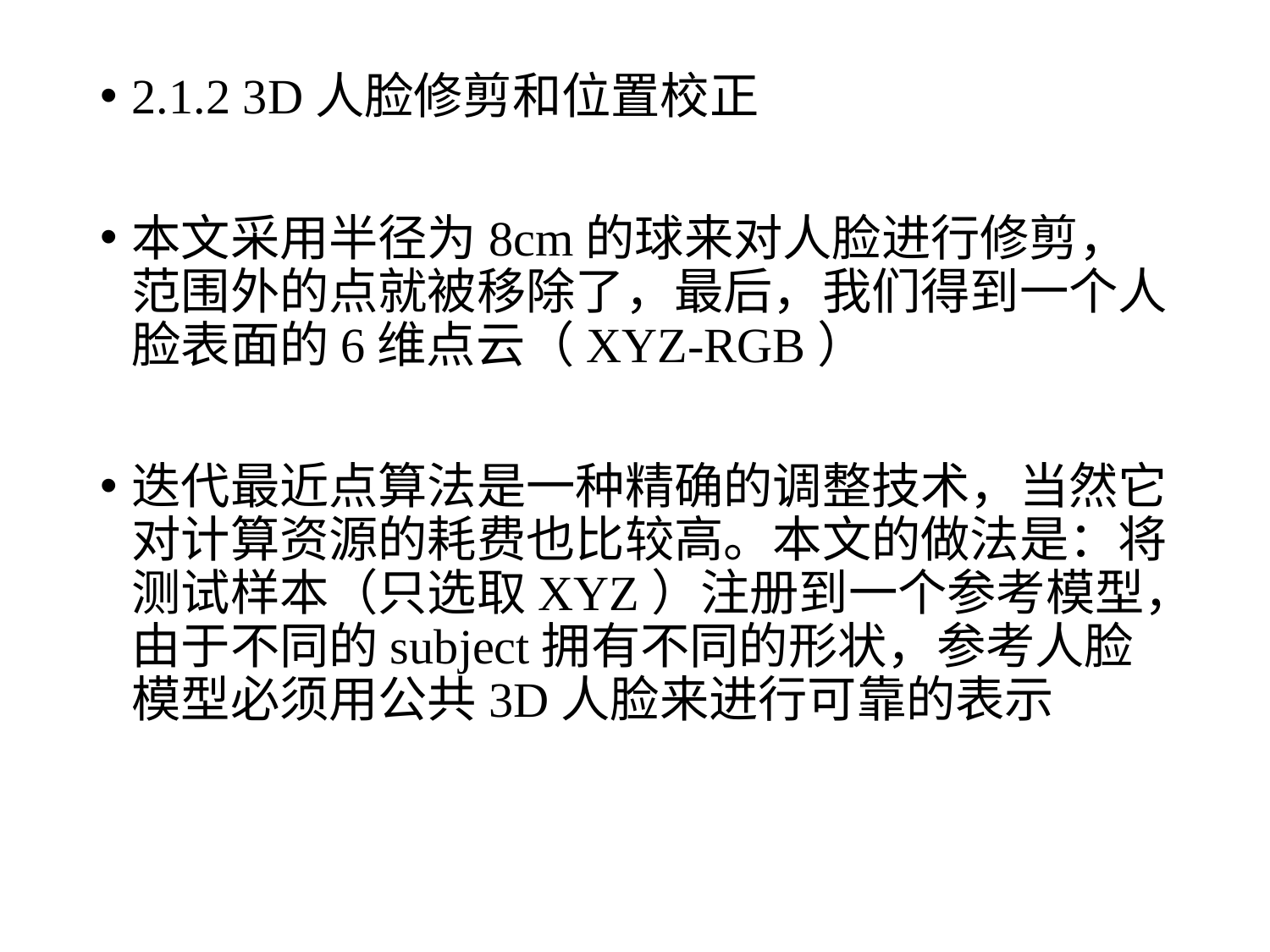

2.1.2 3D人脸修剪和位置校正

本文采用半径为8cm的球来对人脸进行修剪，范围外的点就被移除了，最后，我们得到一个人脸表面的6维点云（XYZ-RGB）

迭代最近点算法是一种精确的调整技术，当然它对计算资源的耗费也比较高。本文的做法是：将测试样本（只选取XYZ）注册到一个参考模型，由于不同的subject拥有不同的形状，参考人脸模型必须用公共3D人脸来进行可靠的表示